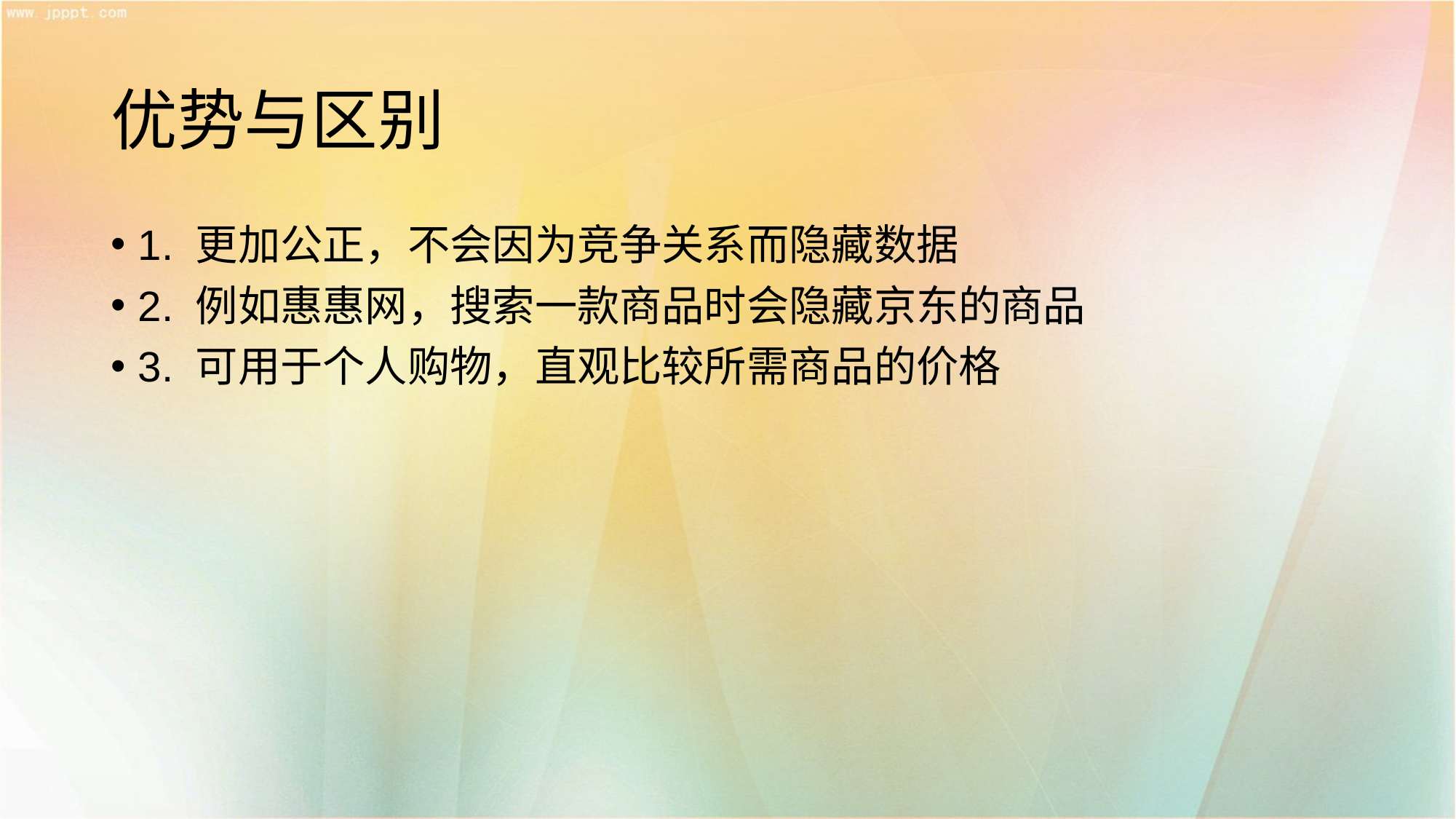

# 优势与区别
1. 更加公正，不会因为竞争关系而隐藏数据
2. 例如惠惠网，搜索一款商品时会隐藏京东的商品
3. 可用于个人购物，直观比较所需商品的价格